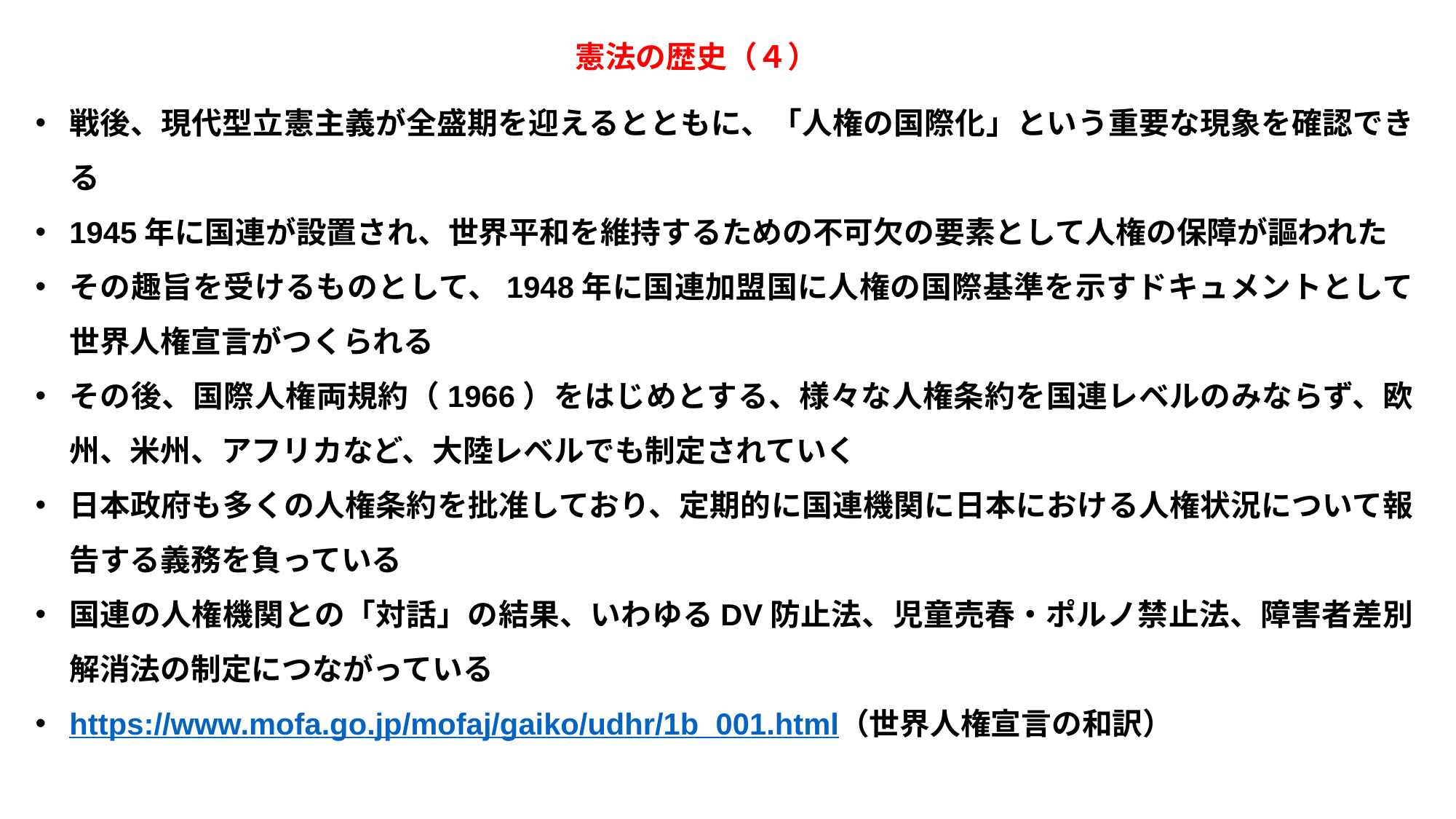

憲法の歴史（４）
戦後、現代型立憲主義が全盛期を迎えるとともに、「人権の国際化」という重要な現象を確認できる
1945年に国連が設置され、世界平和を維持するための不可欠の要素として人権の保障が謳われた
その趣旨を受けるものとして、1948年に国連加盟国に人権の国際基準を示すドキュメントとして世界人権宣言がつくられる
その後、国際人権両規約（1966）をはじめとする、様々な人権条約を国連レベルのみならず、欧州、米州、アフリカなど、大陸レベルでも制定されていく
日本政府も多くの人権条約を批准しており、定期的に国連機関に日本における人権状況について報告する義務を負っている
国連の人権機関との「対話」の結果、いわゆるDV防止法、児童売春・ポルノ禁止法、障害者差別解消法の制定につながっている
https://www.mofa.go.jp/mofaj/gaiko/udhr/1b_001.html（世界人権宣言の和訳）